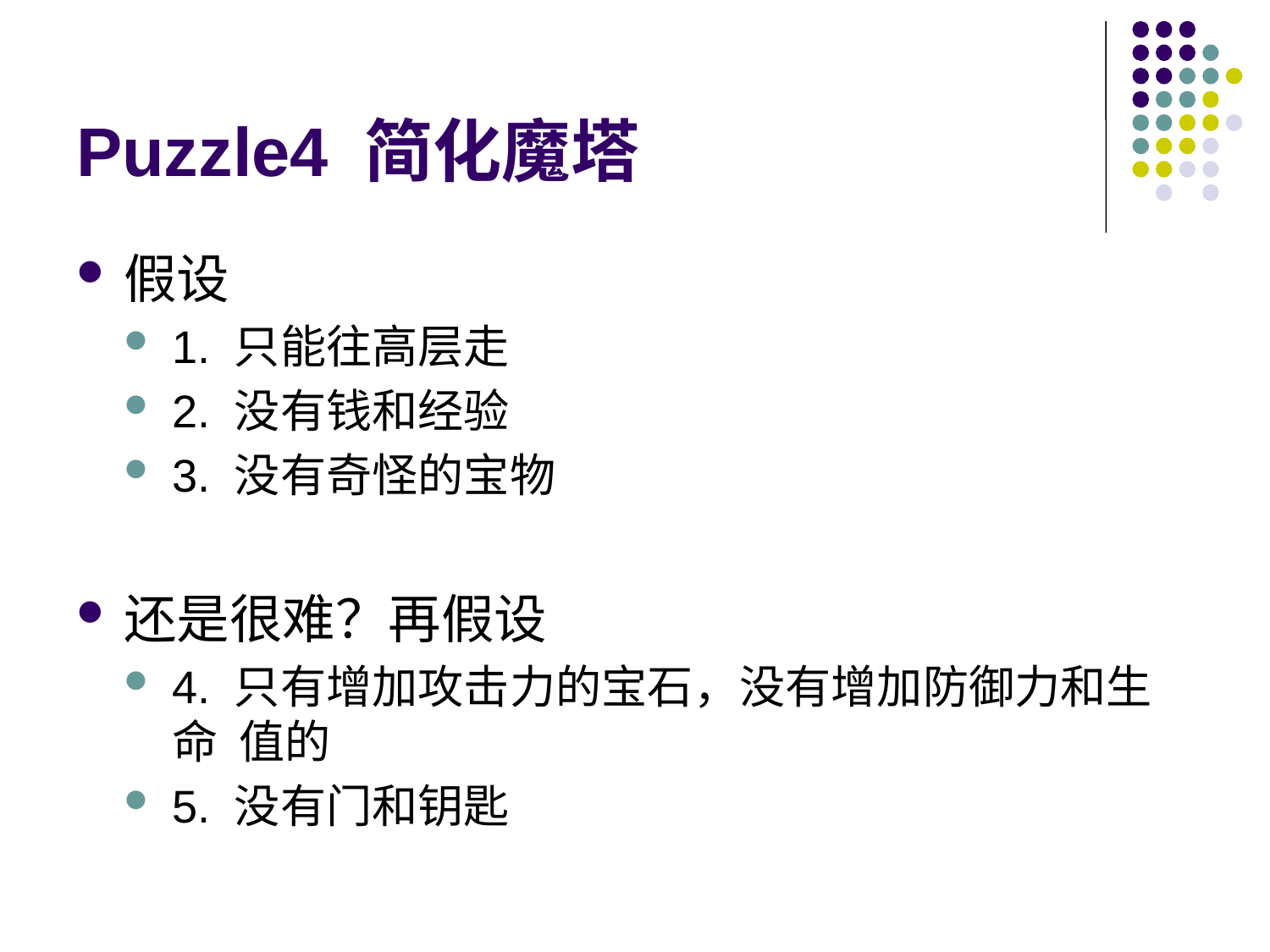

# Puzzle4 简化魔塔
假设
1. 只能往高层走
2. 没有钱和经验
3. 没有奇怪的宝物

还是很难？再假设
4. 只有增加攻击力的宝石，没有增加防御力和生命  值的
5. 没有门和钥匙